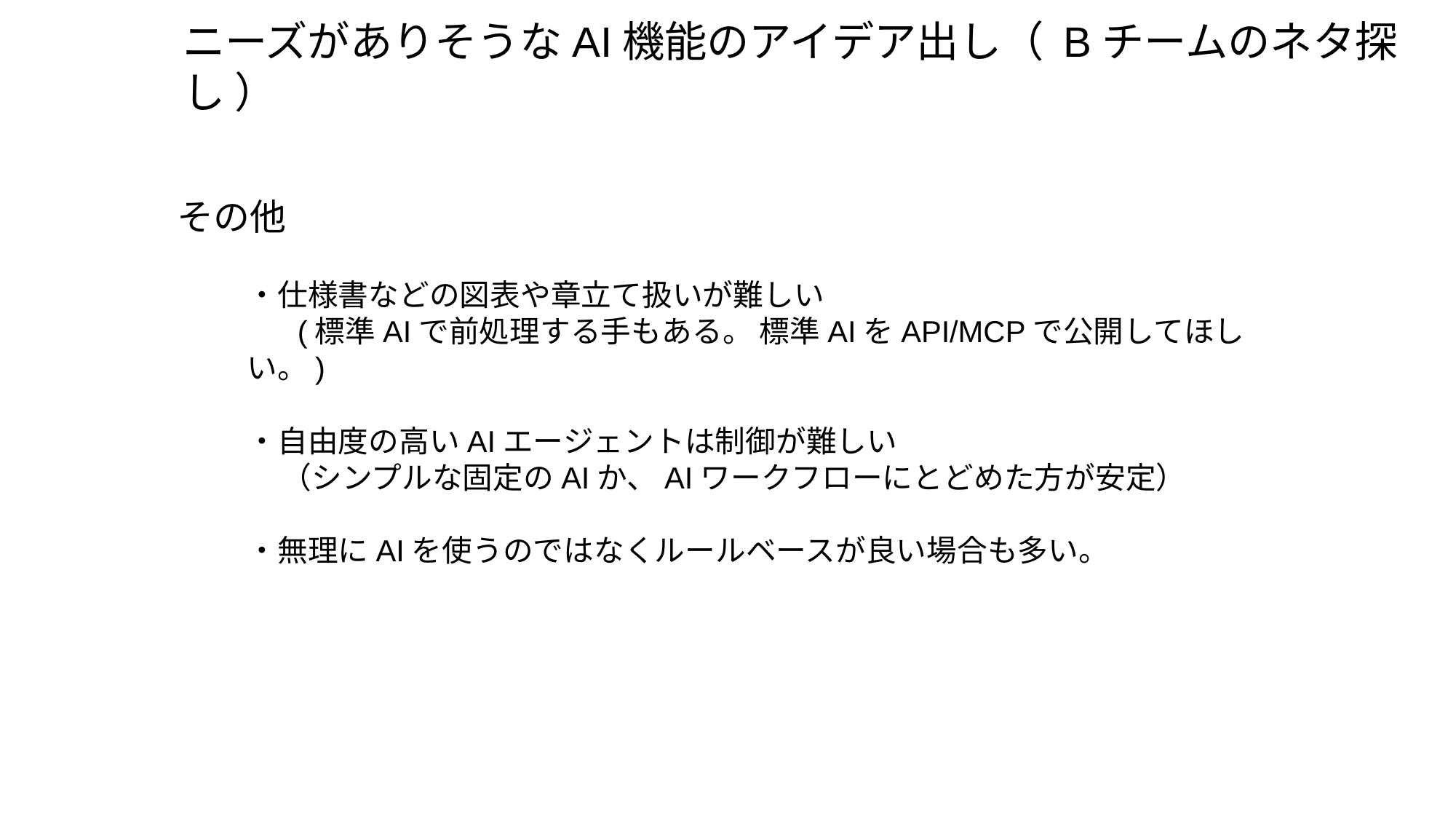

ニーズがありそうなAI機能のアイデア出し（ Bチームのネタ探し ）
その他
・仕様書などの図表や章立て扱いが難しい
      (標準AIで前処理する手もある。 標準AIをAPI/MCPで公開してほしい。)

・自由度の高いAIエージェントは制御が難しい
    （シンプルな固定のAIか、AIワークフローにとどめた方が安定）

・無理にAIを使うのではなくルールベースが良い場合も多い。